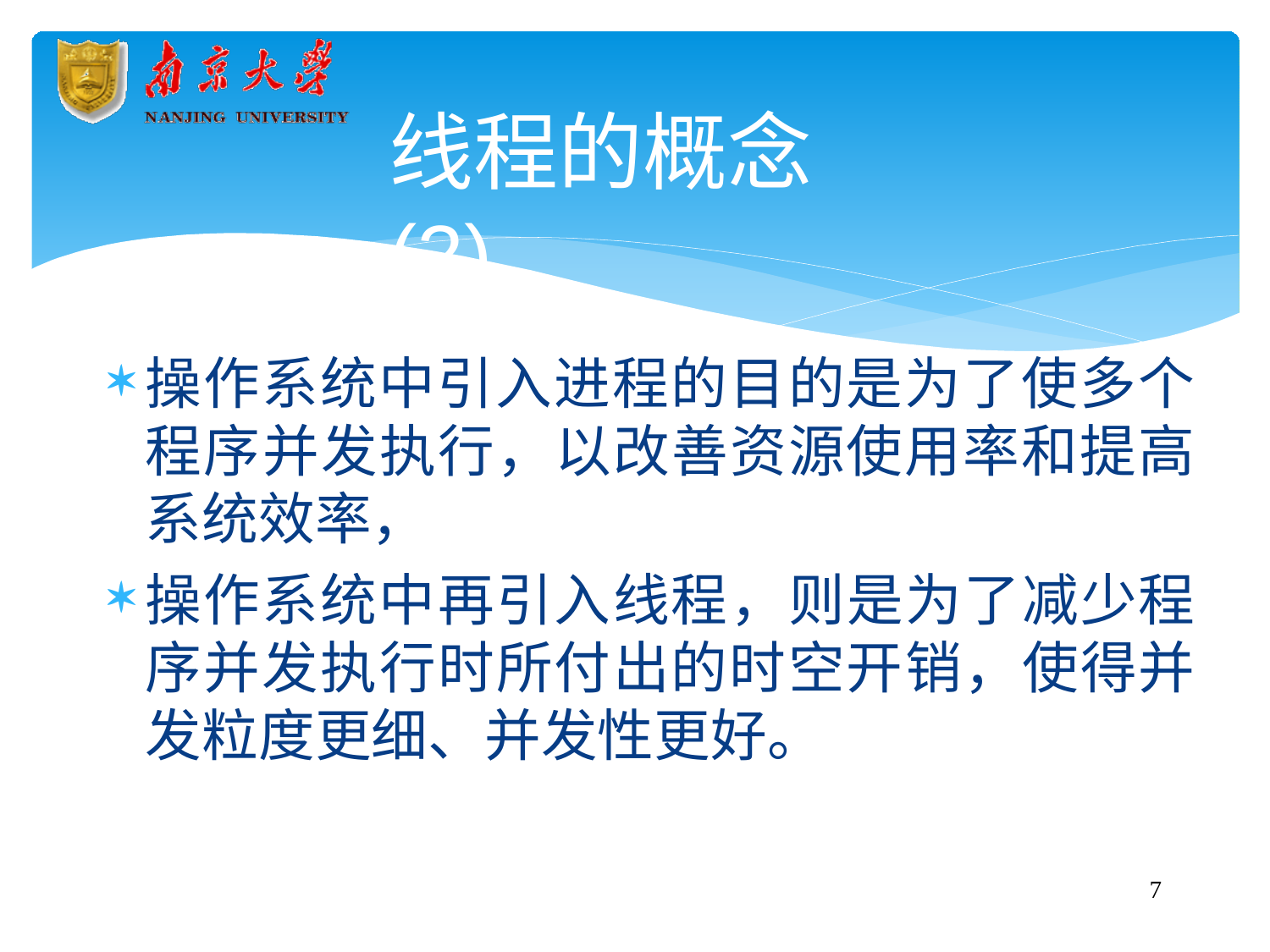

# 线程的概念(2)
操作系统中引入进程的目的是为了使多个 程序并发执行，以改善资源使用率和提高 系统效率，
操作系统中再引入线程，则是为了减少程 序并发执行时所付出的时空开销，使得并 发粒度更细、并发性更好。
7